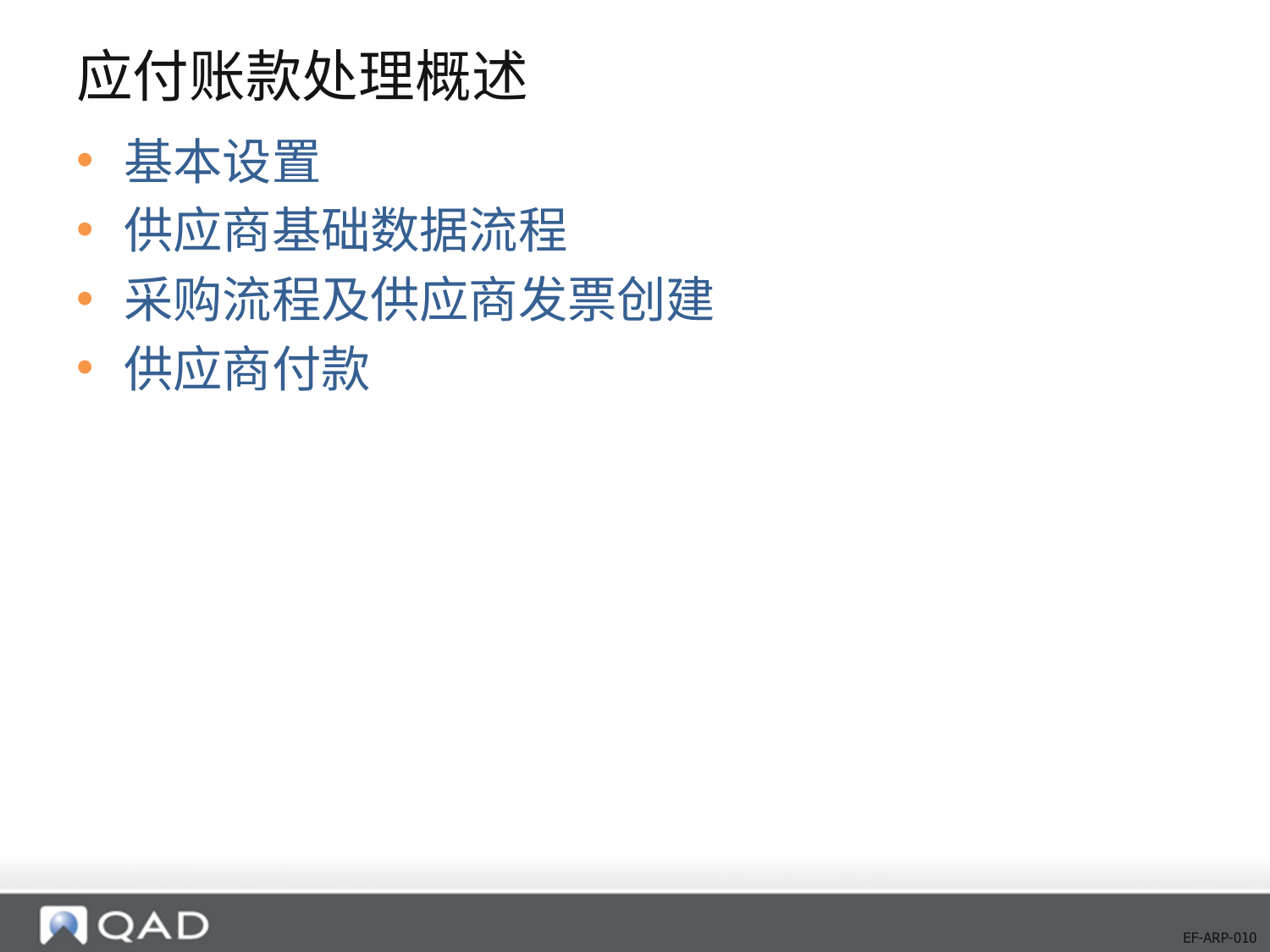

# 应付账款处理概述
基本设置
供应商基础数据流程
采购流程及供应商发票创建
供应商付款
EF-ARP-010